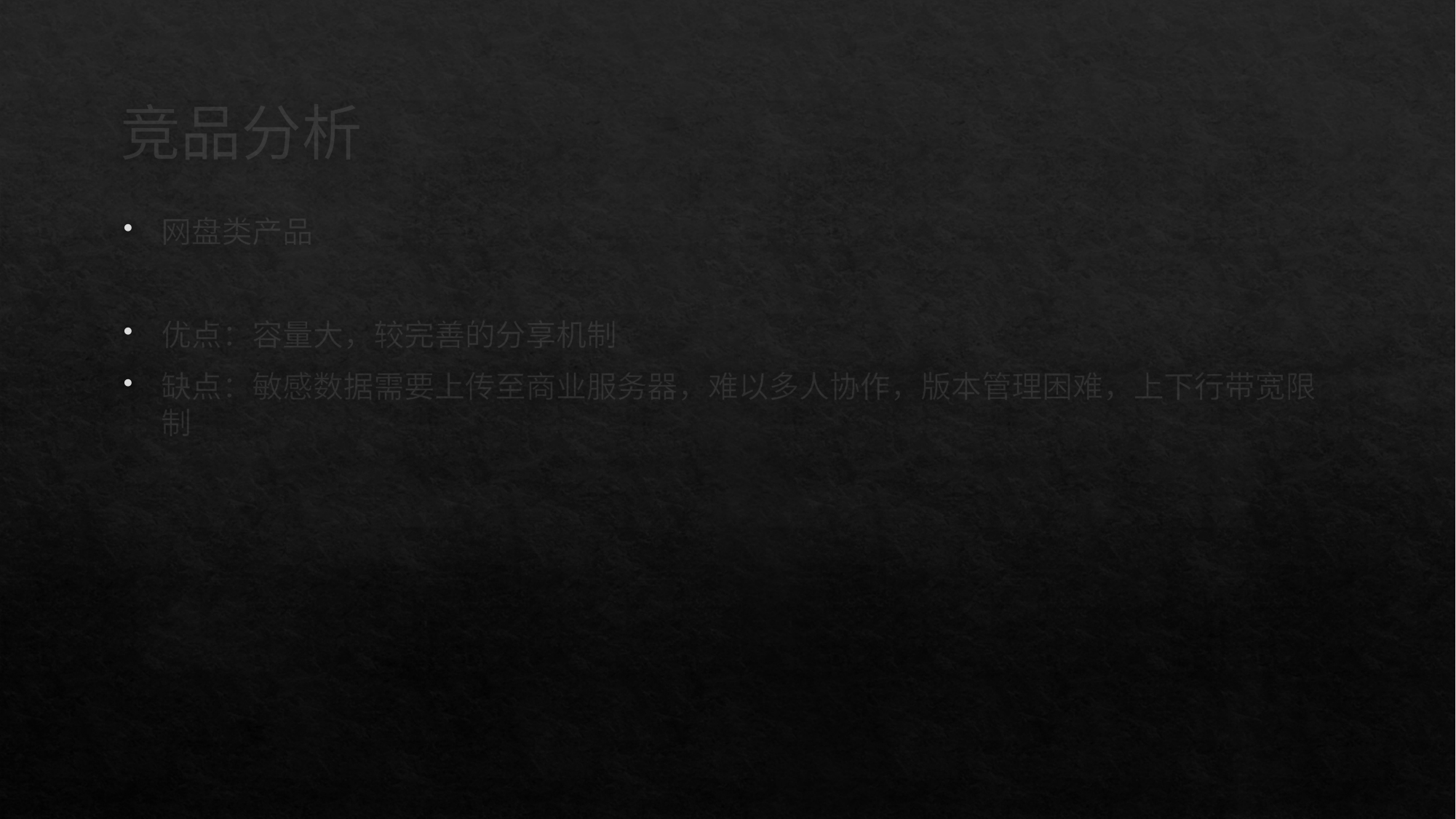

# 竞品分析
网盘类产品

优点：容量大，较完善的分享机制
缺点：敏感数据需要上传至商业服务器，难以多人协作，版本管理困难，上下行带宽限制